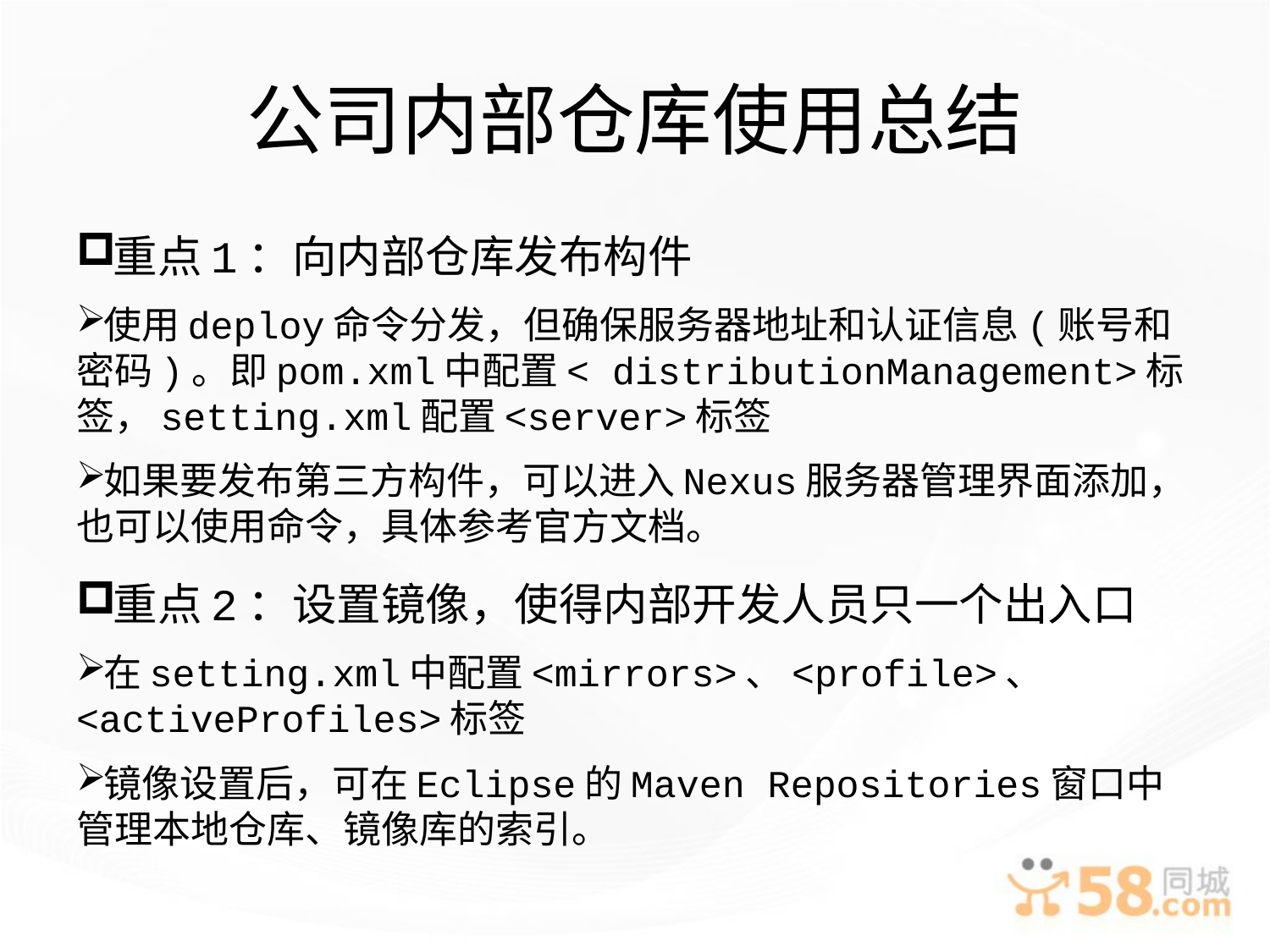

# 公司内部仓库使用总结
重点1：向内部仓库发布构件
使用deploy命令分发，但确保服务器地址和认证信息(账号和密码)。即pom.xml中配置< distributionManagement>标签，setting.xml配置<server>标签
如果要发布第三方构件，可以进入Nexus服务器管理界面添加，也可以使用命令，具体参考官方文档。
重点2：设置镜像，使得内部开发人员只一个出入口
在setting.xml中配置<mirrors>、<profile>、 <activeProfiles>标签
镜像设置后，可在Eclipse的Maven Repositories窗口中管理本地仓库、镜像库的索引。